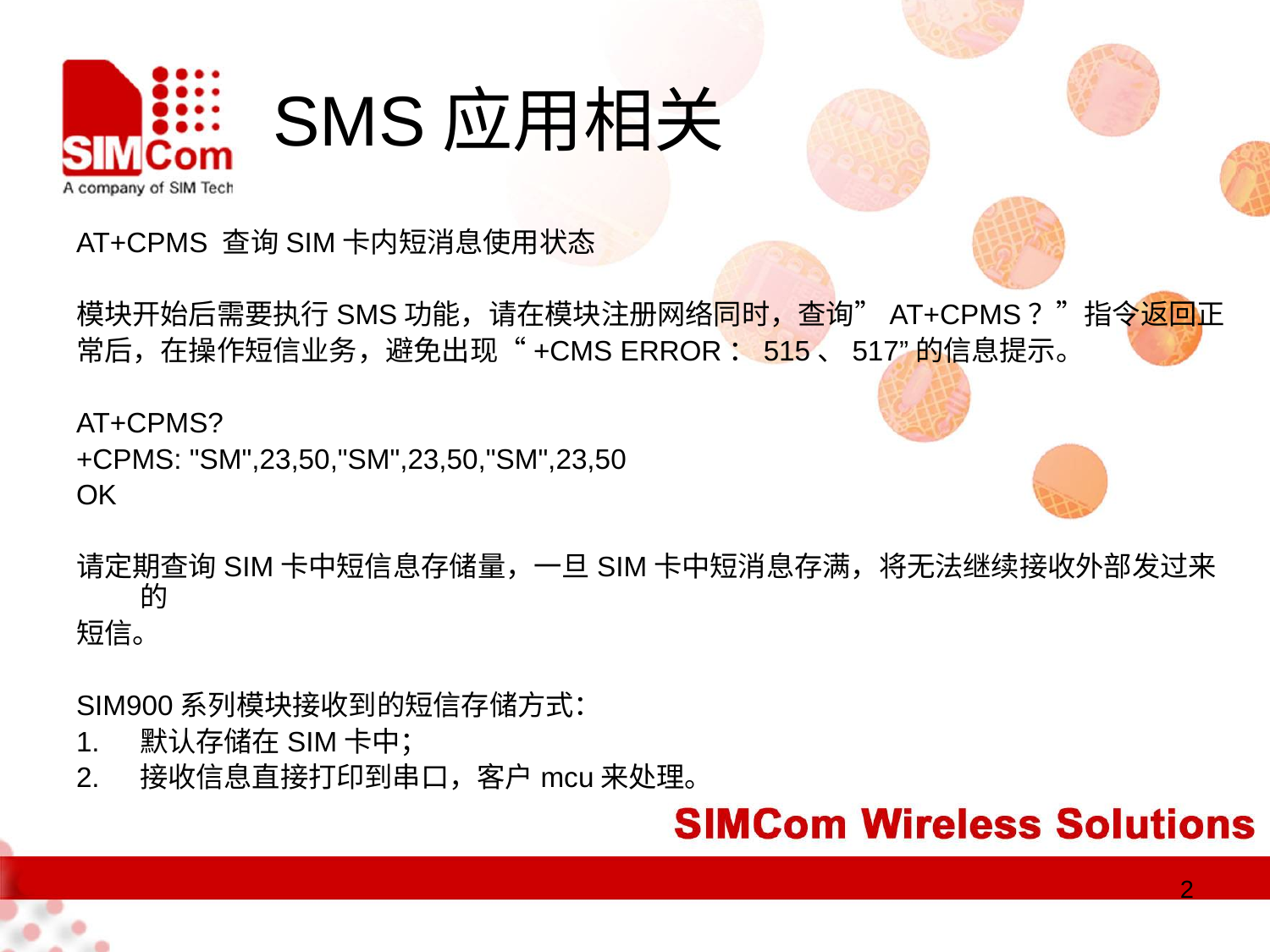

# SMS应用相关
AT+CPMS 查询SIM卡内短消息使用状态

模块开始后需要执行SMS功能，请在模块注册网络同时，查询”AT+CPMS？”指令返回正
常后，在操作短信业务，避免出现“+CMS ERROR：515、517”的信息提示。

AT+CPMS?
+CPMS: "SM",23,50,"SM",23,50,"SM",23,50
OK

请定期查询SIM卡中短信息存储量，一旦SIM卡中短消息存满，将无法继续接收外部发过来的
短信。

SIM900系列模块接收到的短信存储方式：
默认存储在SIM卡中；
接收信息直接打印到串口，客户mcu来处理。
2